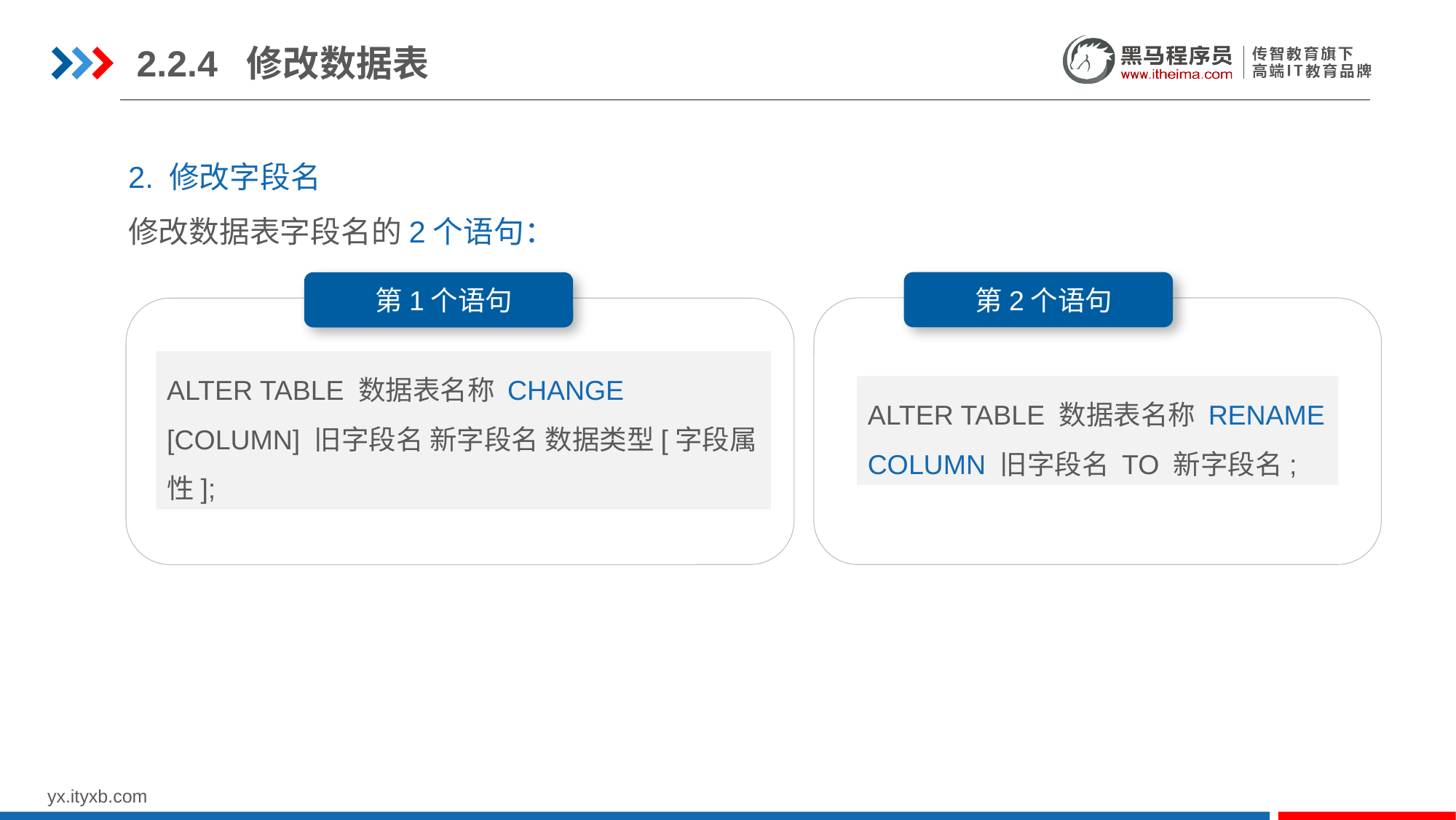

2.2.4  修改数据表
2. 修改字段名
修改数据表字段名的2个语句：

第2个语句
第1个语句

ALTER TABLE 数据表名称 CHANGE [COLUMN] 旧字段名 新字段名 数据类型[字段属性];
ALTER TABLE 数据表名称 RENAME COLUMN 旧字段名 TO 新字段名;